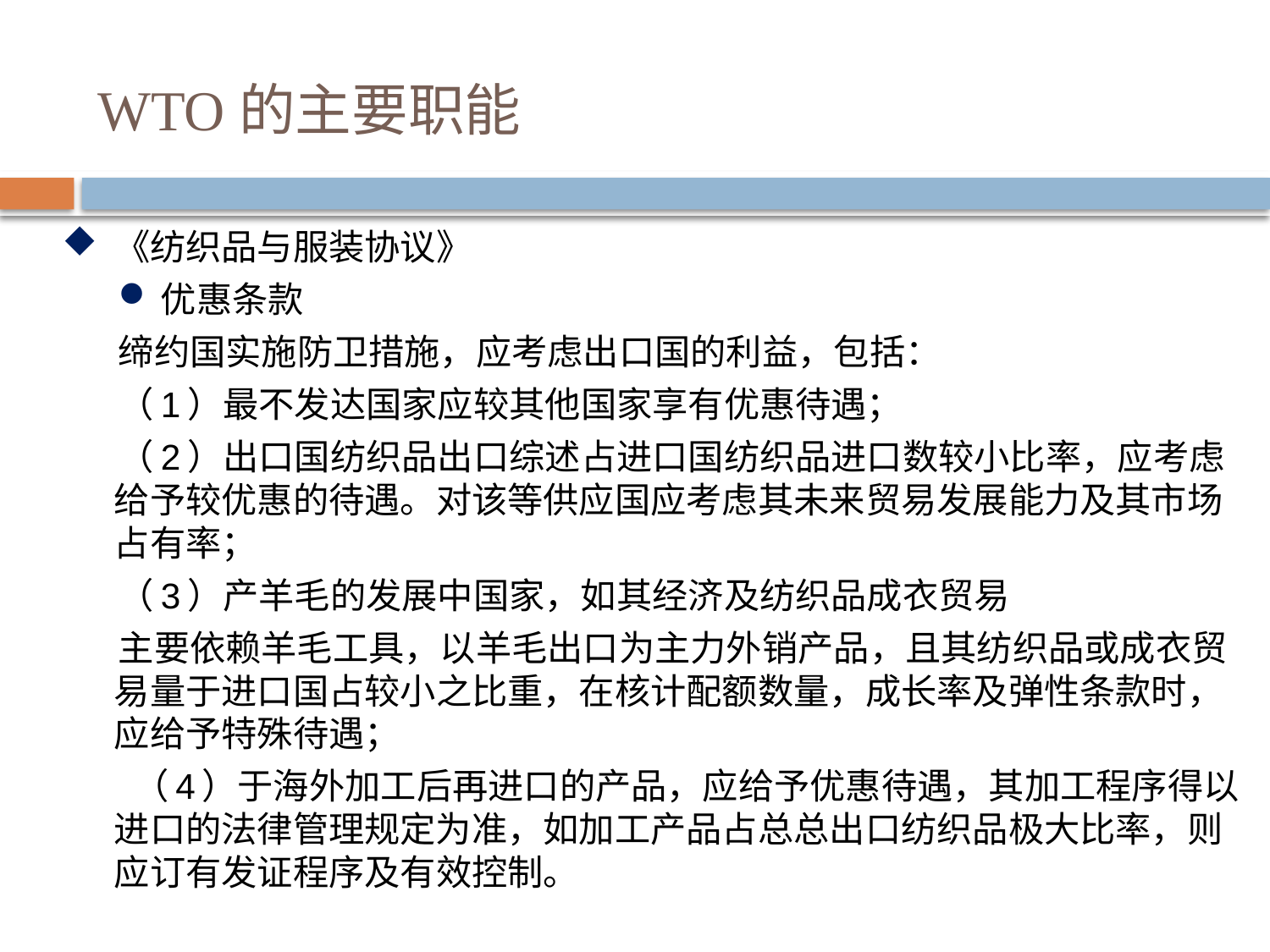

# WTO的主要职能
 《纺织品与服装协议》
 优惠条款
缔约国实施防卫措施，应考虑出口国的利益，包括：
（1）最不发达国家应较其他国家享有优惠待遇；
（2）出口国纺织品出口综述占进口国纺织品进口数较小比率，应考虑给予较优惠的待遇。对该等供应国应考虑其未来贸易发展能力及其市场占有率；
（3）产羊毛的发展中国家，如其经济及纺织品成衣贸易
主要依赖羊毛工具，以羊毛出口为主力外销产品，且其纺织品或成衣贸易量于进口国占较小之比重，在核计配额数量，成长率及弹性条款时，应给予特殊待遇；
 （4）于海外加工后再进口的产品，应给予优惠待遇，其加工程序得以进口的法律管理规定为准，如加工产品占总总出口纺织品极大比率，则应订有发证程序及有效控制。